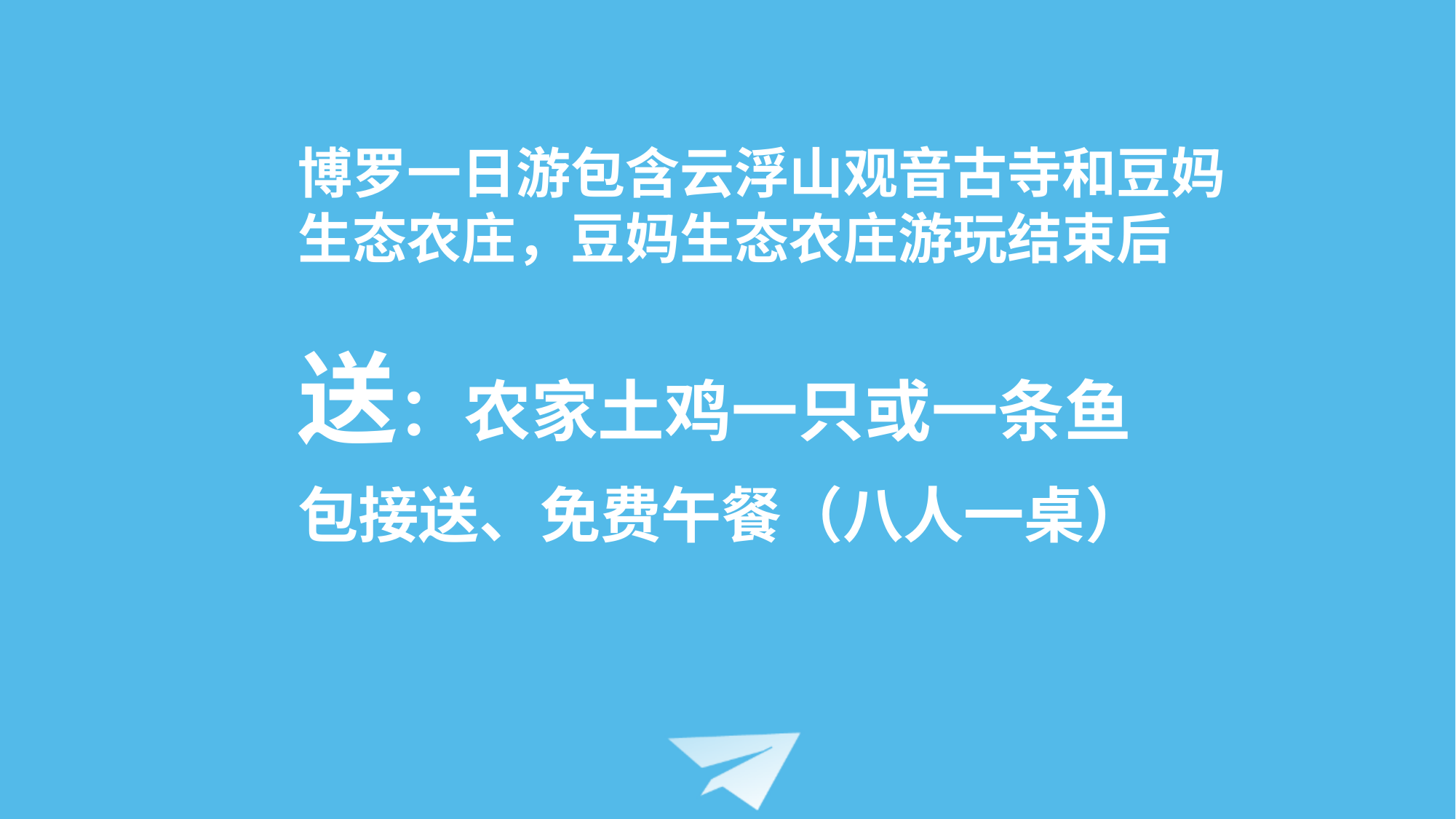

博罗一日游包含云浮山观音古寺和豆妈生态农庄，豆妈生态农庄游玩结束后

送：农家土鸡一只或一条鱼
包接送、免费午餐（八人一桌）